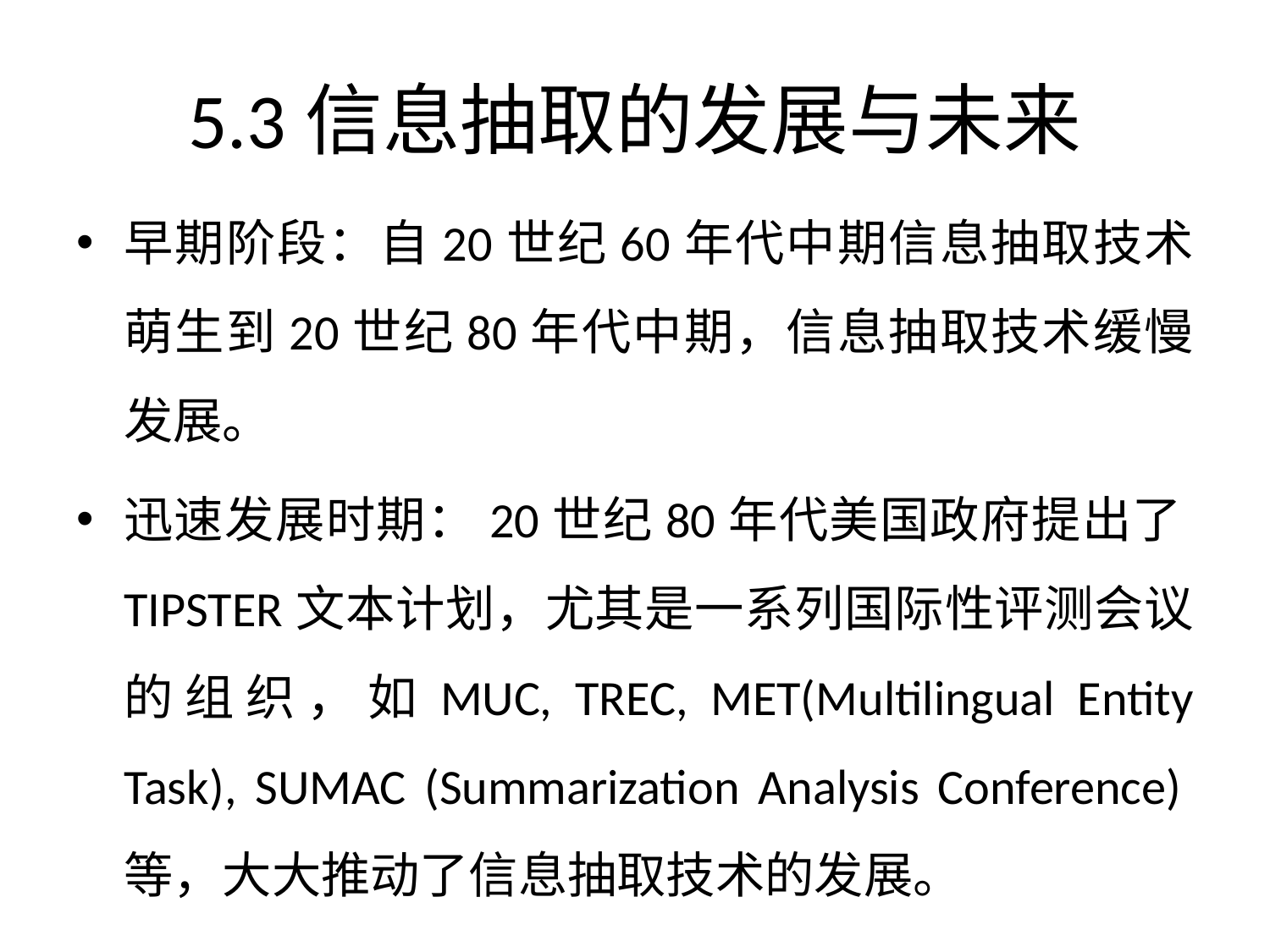

# 5.3信息抽取的发展与未来
早期阶段：自20世纪60年代中期信息抽取技术萌生到20世纪80年代中期，信息抽取技术缓慢发展。
迅速发展时期：20世纪80年代美国政府提出了TIPSTER文本计划，尤其是一系列国际性评测会议的组织，如MUC, TREC, MET(Multilingual Entity Task), SUMAC (Summarization Analysis Conference)等，大大推动了信息抽取技术的发展。